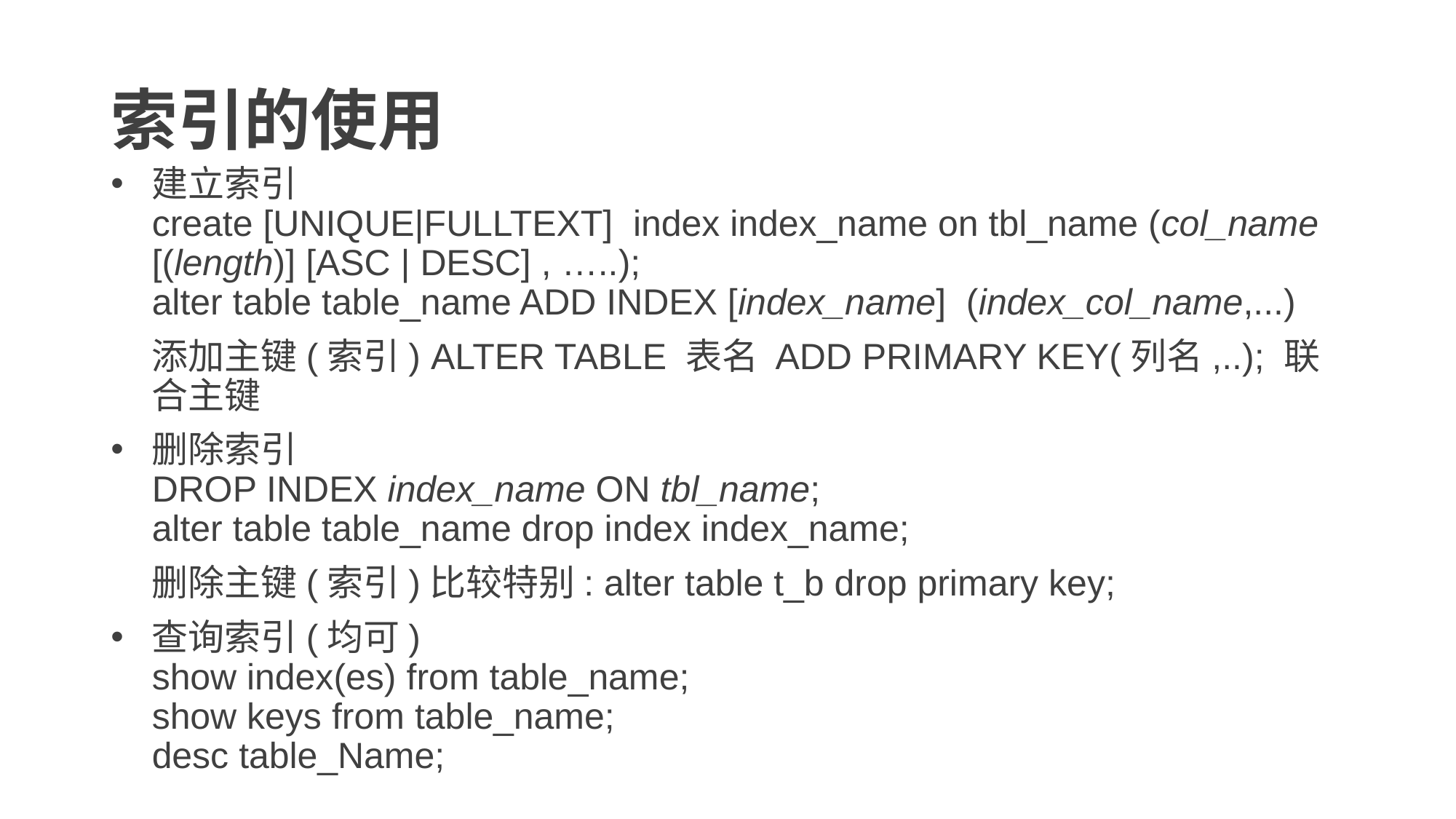

# 索引的使用
建立索引
create [UNIQUE|FULLTEXT]  index index_name on tbl_name (col_name [(length)] [ASC | DESC] , …..);
alter table table_name ADD INDEX [index_name]  (index_col_name,...)
	添加主键(索引) ALTER TABLE 表名 ADD PRIMARY KEY(列名,..); 联合主键
删除索引
DROP INDEX index_name ON tbl_name;
alter table table_name drop index index_name;
	删除主键(索引)比较特别: alter table t_b drop primary key;
查询索引(均可)
show index(es) from table_name;
show keys from table_name;
desc table_Name;